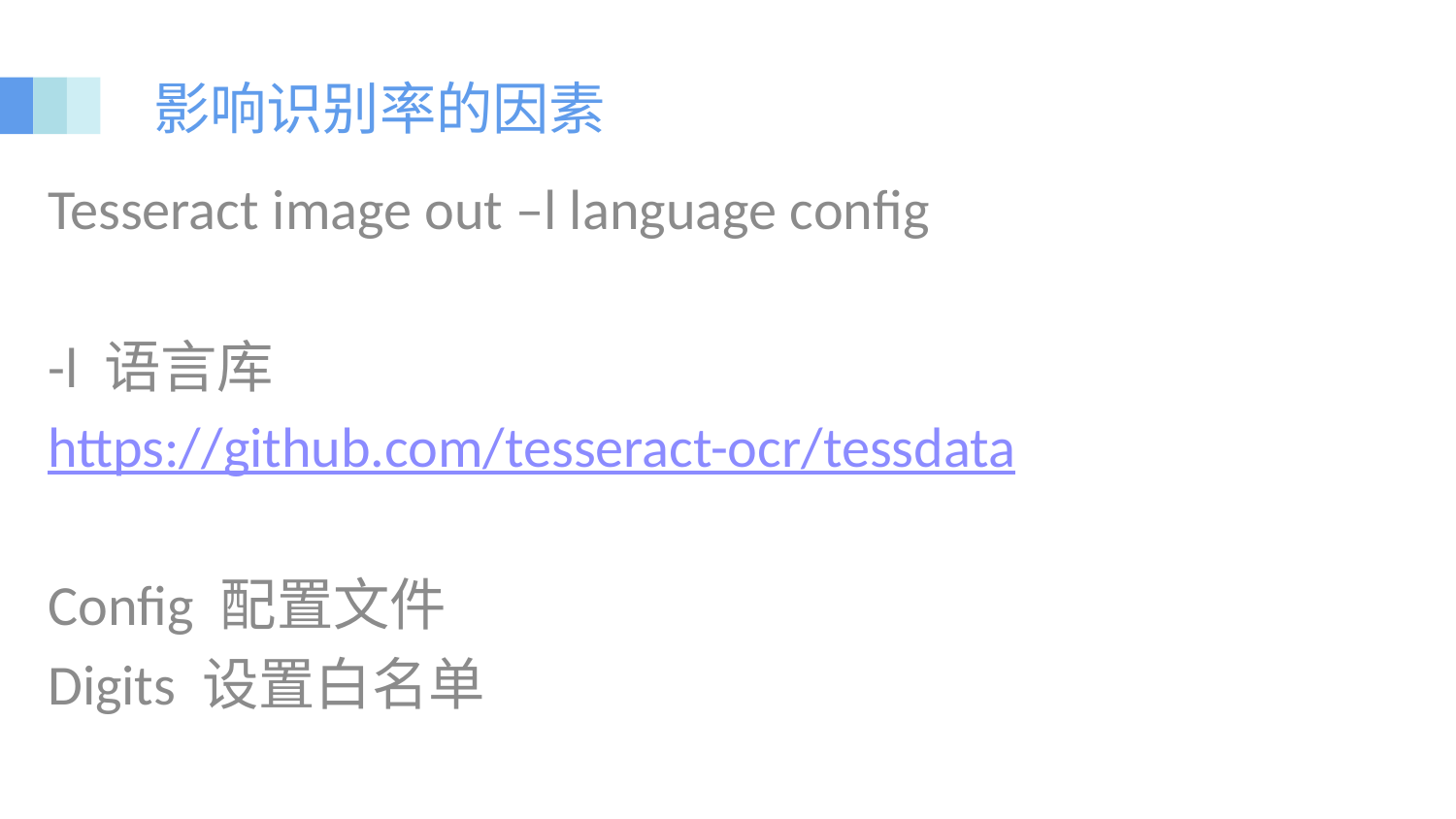

影响识别率的因素

Tesseract image out –l language config

-l 语言库
https://github.com/tesseract-ocr/tessdata

Config 配置文件
Digits 设置白名单